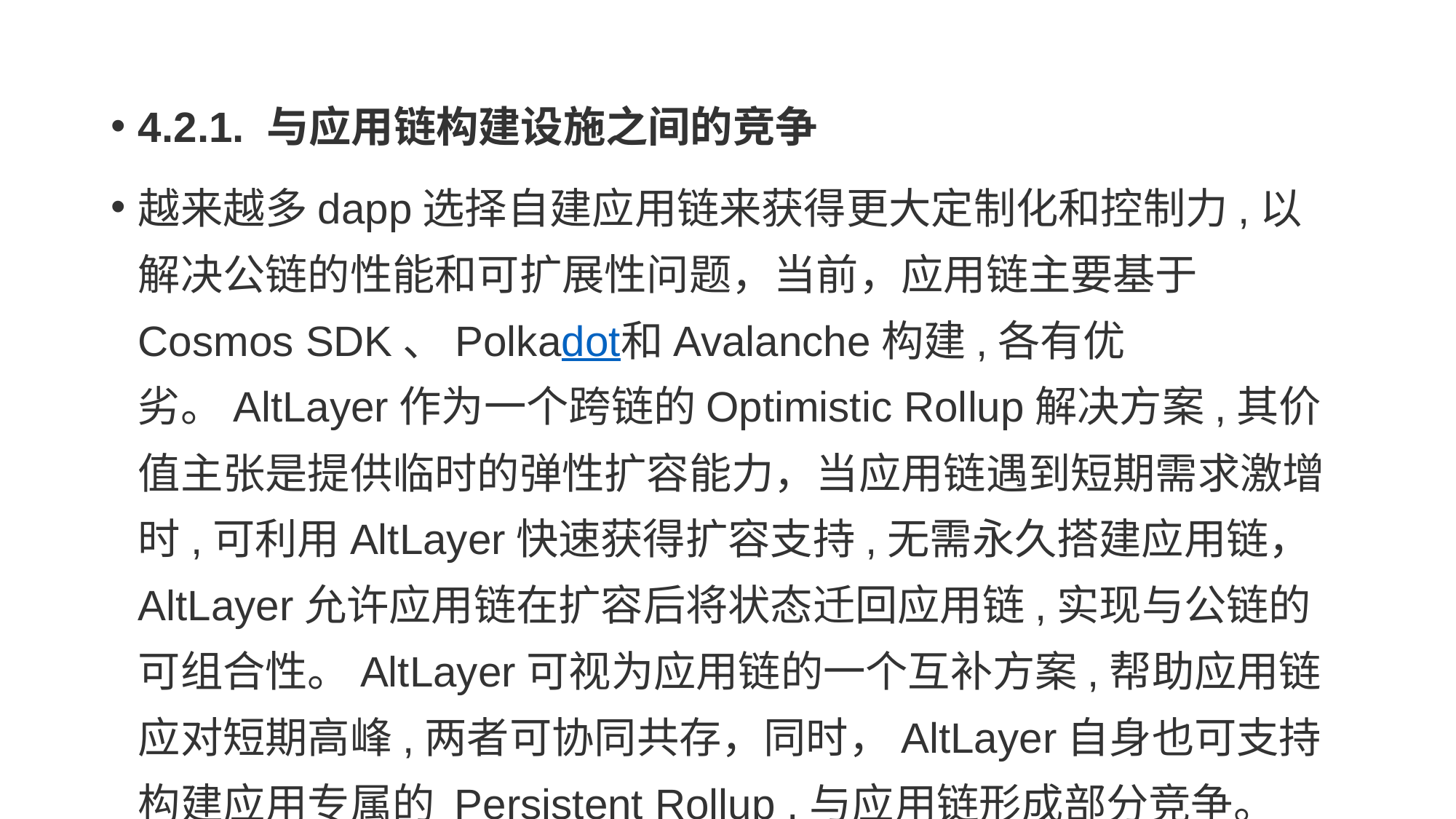

4.2.1. 与应用链构建设施之间的竞争
越来越多dapp选择自建应用链来获得更大定制化和控制力,以解决公链的性能和可扩展性问题，当前，应用链主要基于Cosmos SDK、Polkadot和Avalanche构建,各有优劣。AltLayer作为一个跨链的Optimistic Rollup解决方案,其价值主张是提供临时的弹性扩容能力，当应用链遇到短期需求激增时,可利用AltLayer快速获得扩容支持,无需永久搭建应用链，AltLayer允许应用链在扩容后将状态迁回应用链,实现与公链的可组合性。AltLayer可视为应用链的一个互补方案,帮助应用链应对短期高峰,两者可协同共存，同时，AltLayer自身也可支持构建应用专属的 Persistent Rollup ,与应用链形成部分竞争。
整体来看,AltLayer通过其灵活性和互操作性,为应用链提供了一种新型的扩容和资源优化方案。两者在定位上有区别但也存在竞合关系。